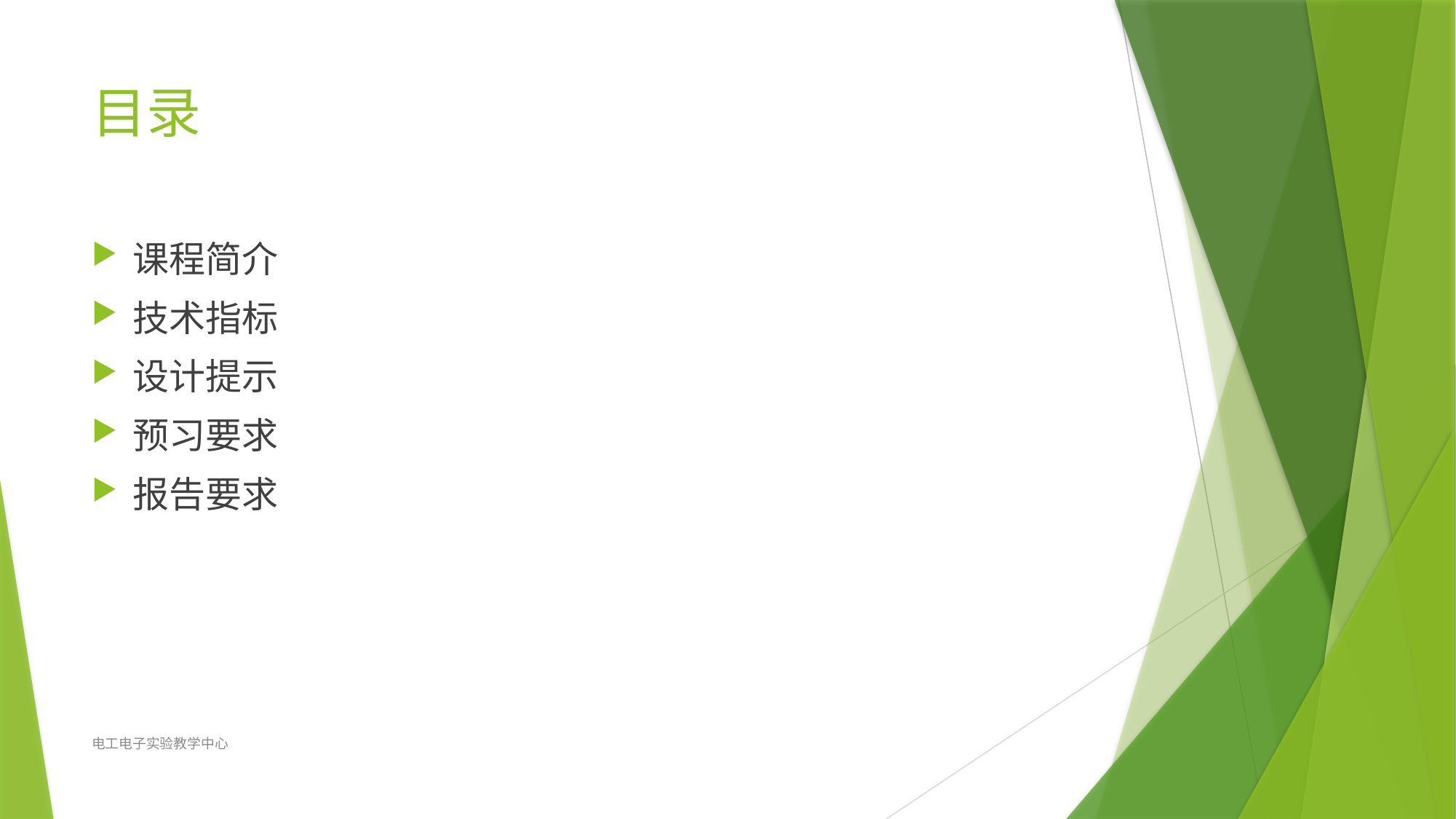

# 目录
课程简介
技术指标
设计提示
预习要求
报告要求
电工电子实验教学中心